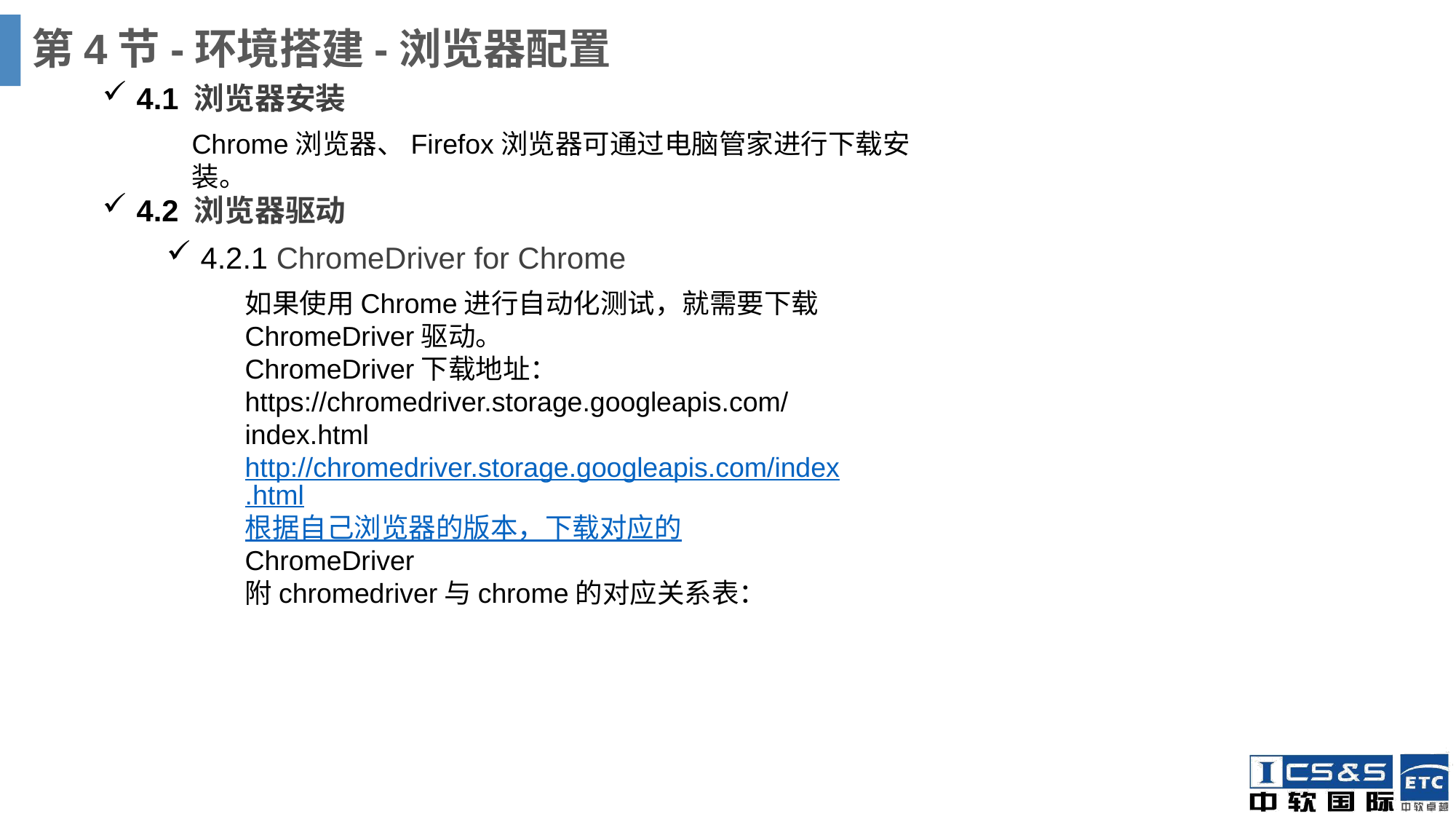

# 第4节-环境搭建-浏览器配置
4.1 浏览器安装
Chrome浏览器、Firefox浏览器可通过电脑管家进行下载安装。
4.2 浏览器驱动
4.2.1 ChromeDriver for Chrome
如果使用Chrome进行自动化测试，就需要下载ChromeDriver驱动。ChromeDriver下载地址：https://chromedriver.storage.googleapis.com/index.htmlhttp://chromedriver.storage.googleapis.com/index.html根据自己浏览器的版本，下载对应的ChromeDriver附chromedriver与chrome的对应关系表：